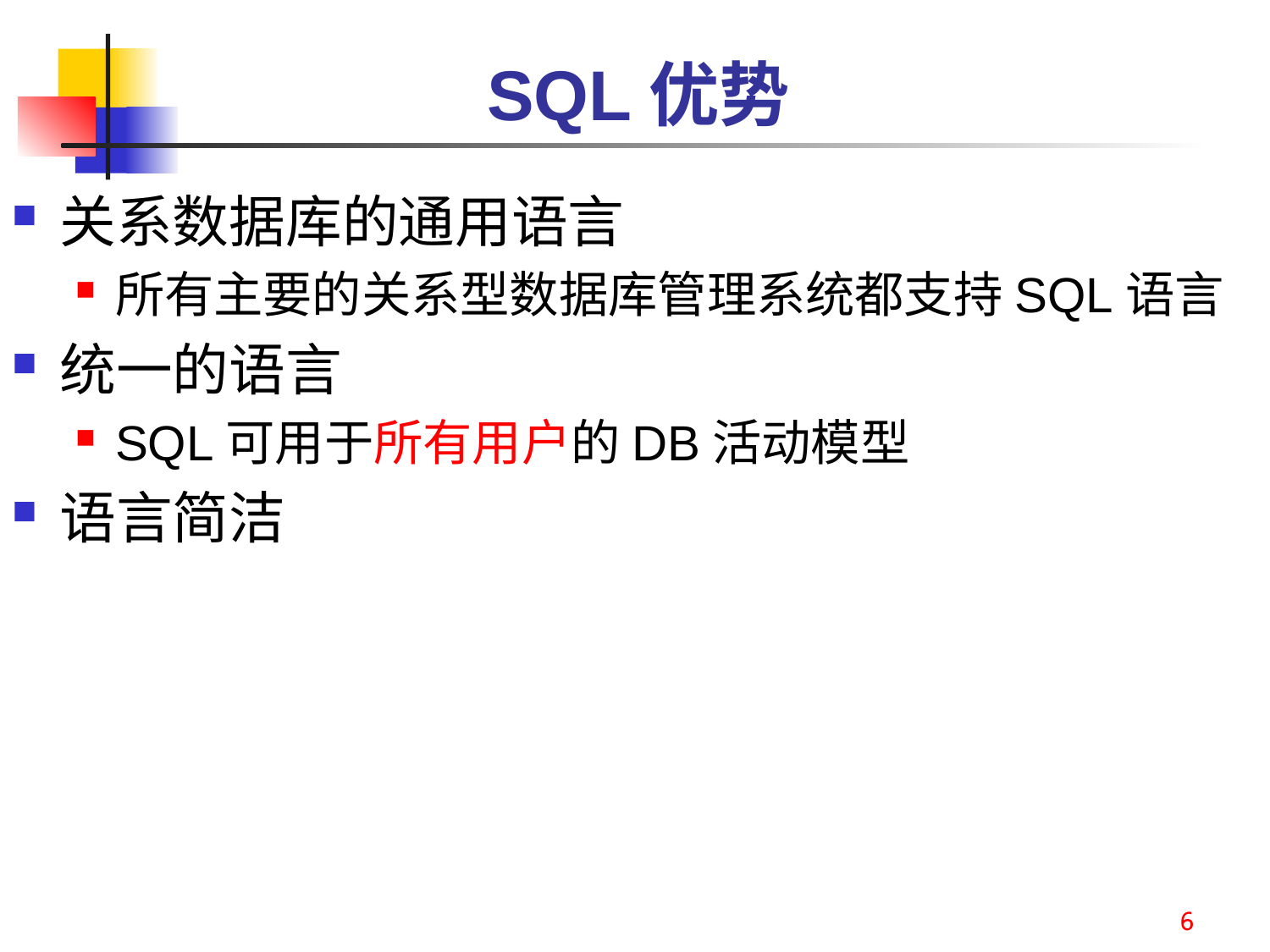

# SQL优势
关系数据库的通用语言
所有主要的关系型数据库管理系统都支持SQL语言
统一的语言
SQL可用于所有用户的DB活动模型
语言简洁
6